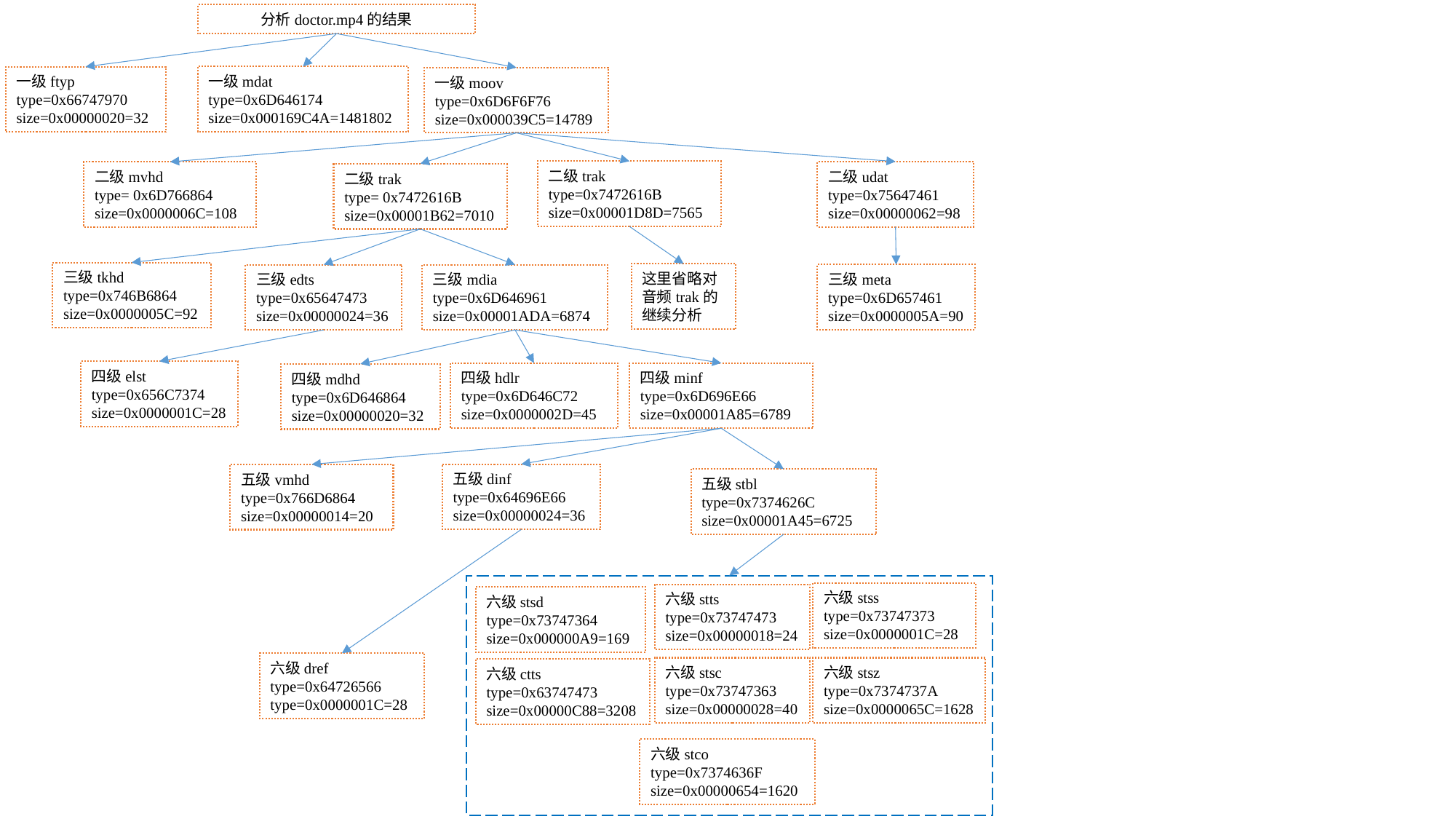

分析doctor.mp4的结果
一级mdat
type=0x6D646174
size=0x000169C4A=1481802
一级ftyp
type=0x66747970
size=0x00000020=32
一级moov
type=0x6D6F6F76
size=0x000039C5=14789
二级trak
type=0x7472616B
size=0x00001D8D=7565
二级udat
type=0x75647461
size=0x00000062=98
二级mvhd
type= 0x6D766864
size=0x0000006C=108
二级trak
type= 0x7472616B
size=0x00001B62=7010
三级tkhd
type=0x746B6864
size=0x0000005C=92
这里省略对音频trak的继续分析
三级meta
type=0x6D657461
size=0x0000005A=90
三级edts
type=0x65647473
size=0x00000024=36
三级mdia
type=0x6D646961
size=0x00001ADA=6874
四级elst
type=0x656C7374
size=0x0000001C=28
四级hdlr
type=0x6D646C72
size=0x0000002D=45
四级minf
type=0x6D696E66
size=0x00001A85=6789
四级mdhd
type=0x6D646864
size=0x00000020=32
五级dinf
type=0x64696E66
size=0x00000024=36
五级vmhd
type=0x766D6864
size=0x00000014=20
五级stbl
type=0x7374626C
size=0x00001A45=6725

六级stss
type=0x73747373
size=0x0000001C=28
六级stts
type=0x73747473
size=0x00000018=24
六级stsd
type=0x73747364
size=0x000000A9=169
六级stsc
type=0x73747363
size=0x00000028=40
六级stsz
type=0x7374737A
size=0x0000065C=1628
六级ctts
type=0x63747473
size=0x00000C88=3208
六级stco
type=0x7374636F
size=0x00000654=1620
六级dref
type=0x64726566
type=0x0000001C=28